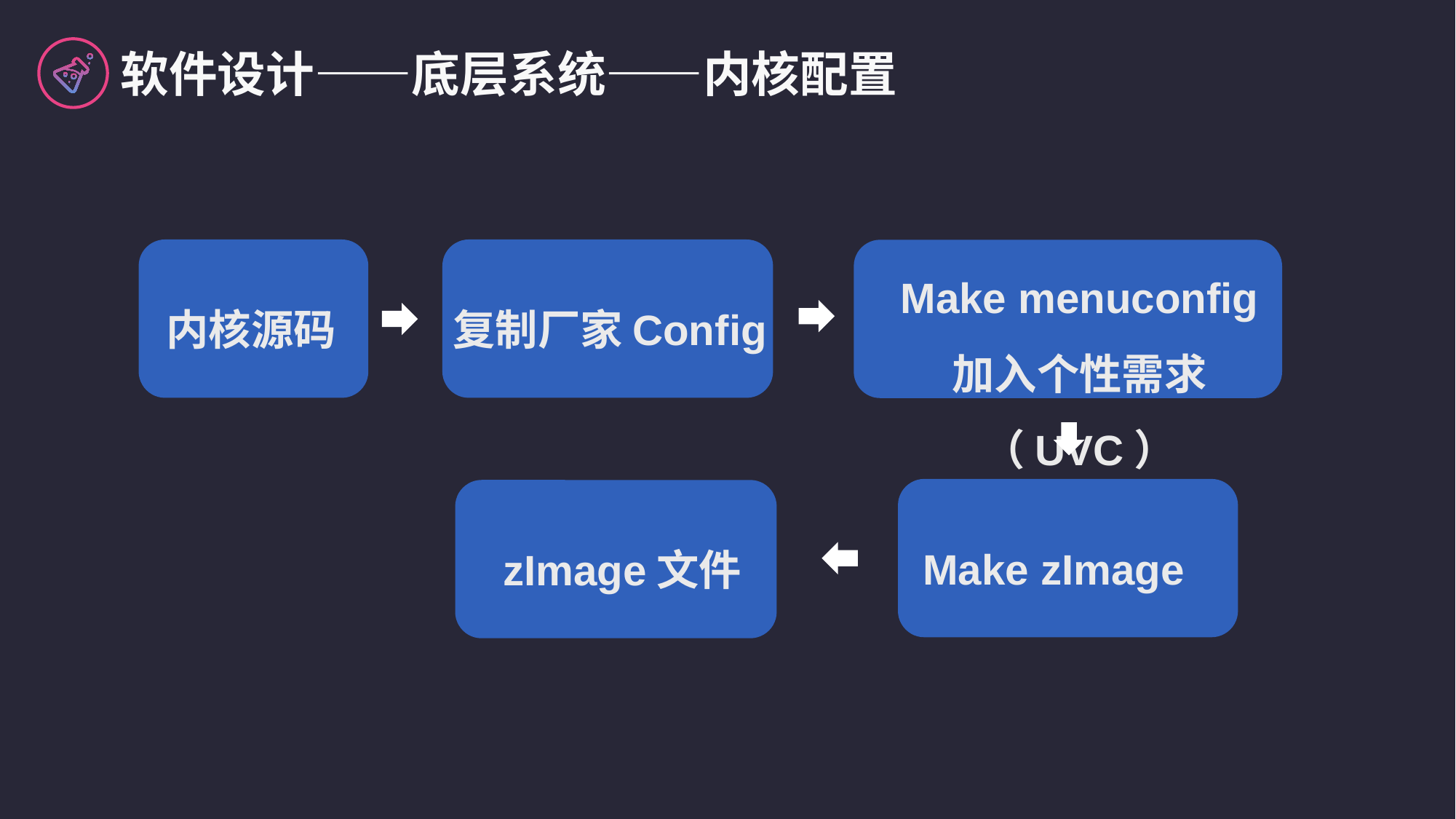

软件设计——底层系统——内核配置

内核源码

复制厂家Config

Make menuconfig
加入个性需求（UVC）

Make zImage

zImage文件